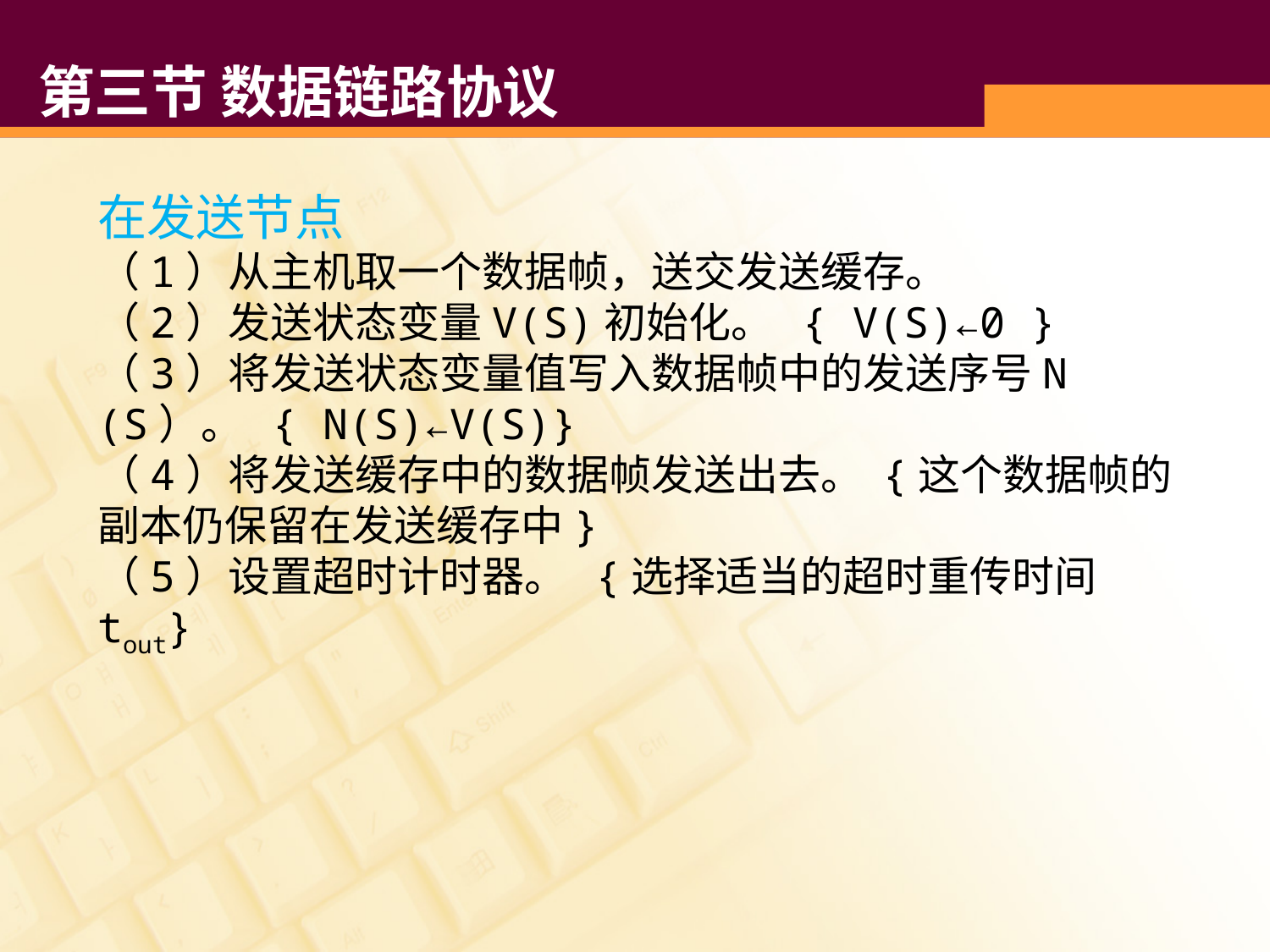

# 第三节 数据链路协议
在发送节点
（1）从主机取一个数据帧，送交发送缓存。
（2）发送状态变量V(S)初始化。  { V(S)←0 }
（3）将发送状态变量值写入数据帧中的发送序号N(S）。  { N(S)←V(S)}
（4）将发送缓存中的数据帧发送出去。 {这个数据帧的副本仍保留在发送缓存中}
（5）设置超时计时器。  {选择适当的超时重传时间tout}